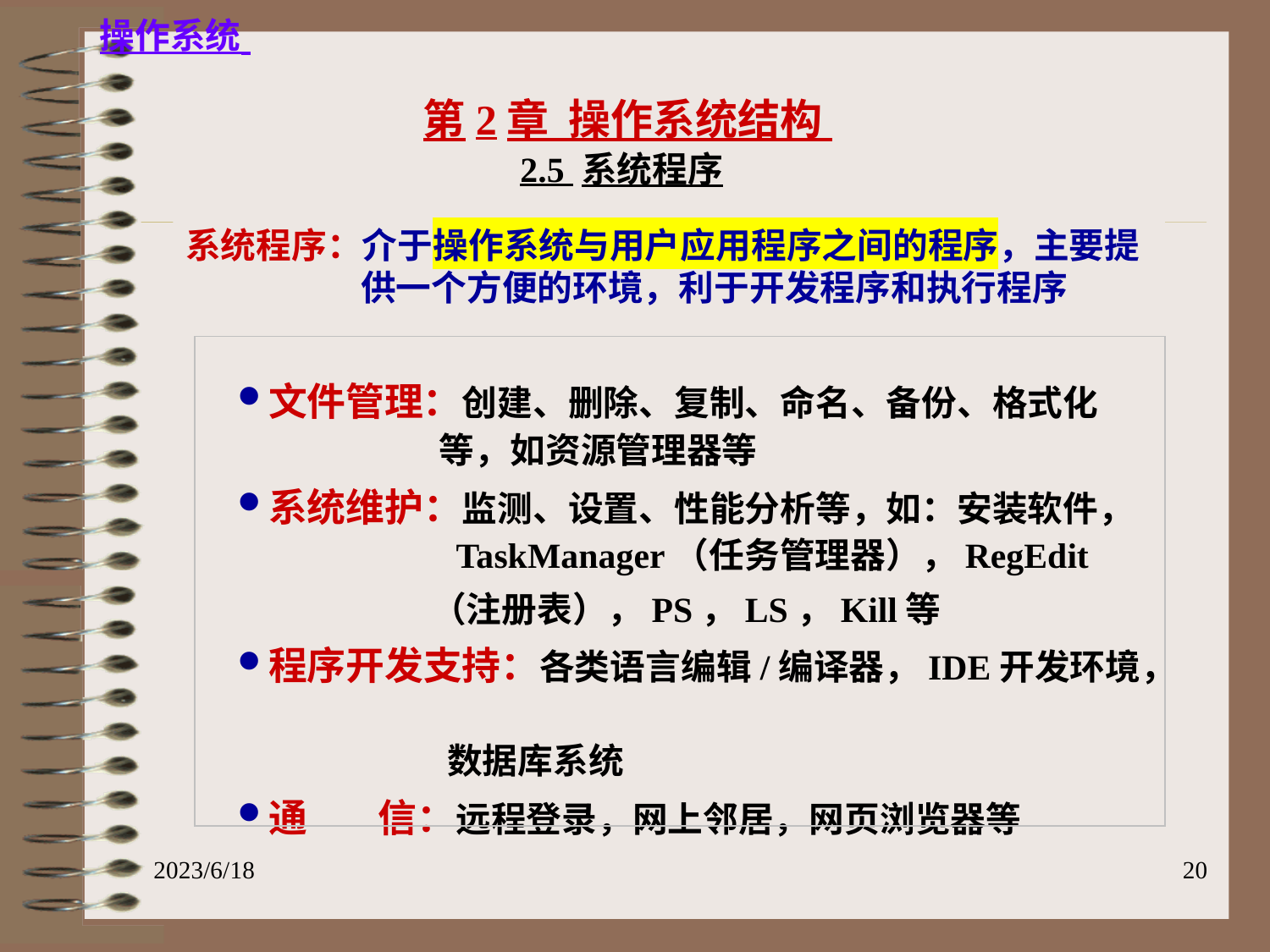

# 2.5 系统程序
系统程序：介于操作系统与用户应用程序之间的程序，主要提供一个方便的环境，利于开发程序和执行程序

文件管理：创建、删除、复制、命名、备份、格式化
                      等，如资源管理器等
系统维护：监测、设置、性能分析等，如：安装软件，
                       TaskManager（任务管理器），RegEdit
                       （注册表），PS，LS，Kill等
程序开发支持：各类语言编辑/编译器，IDE开发环境，
                       数据库系统
通        信：远程登录，网上邻居，网页浏览器等
2023/6/18
20